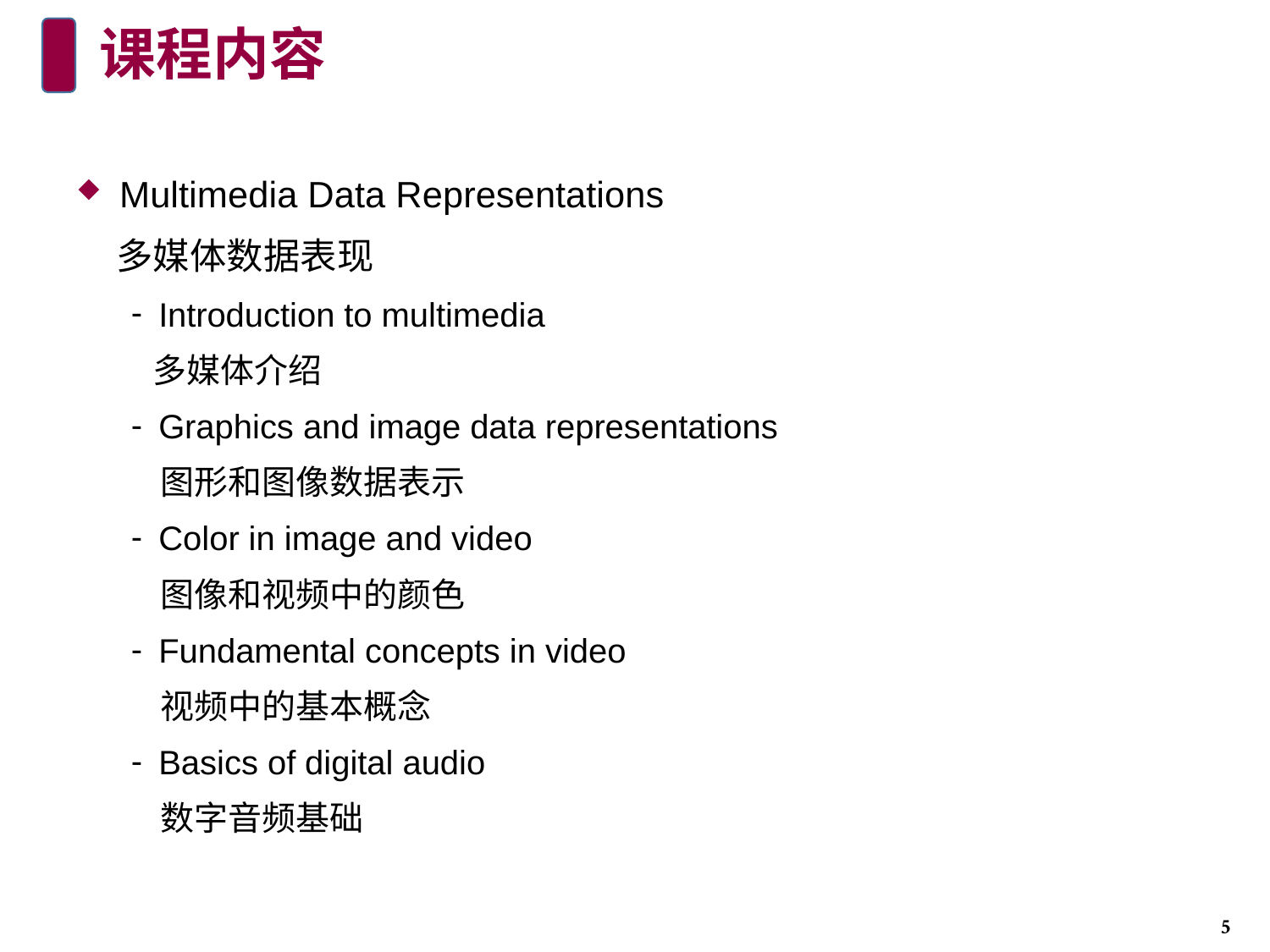

# 课程内容
Multimedia Data Representations
    多媒体数据表现
Introduction to multimedia
  多媒体介绍
Graphics and image data representations
   图形和图像数据表示
Color in image and video
   图像和视频中的颜色
Fundamental concepts in video
   视频中的基本概念
Basics of digital audio
   数字音频基础
5